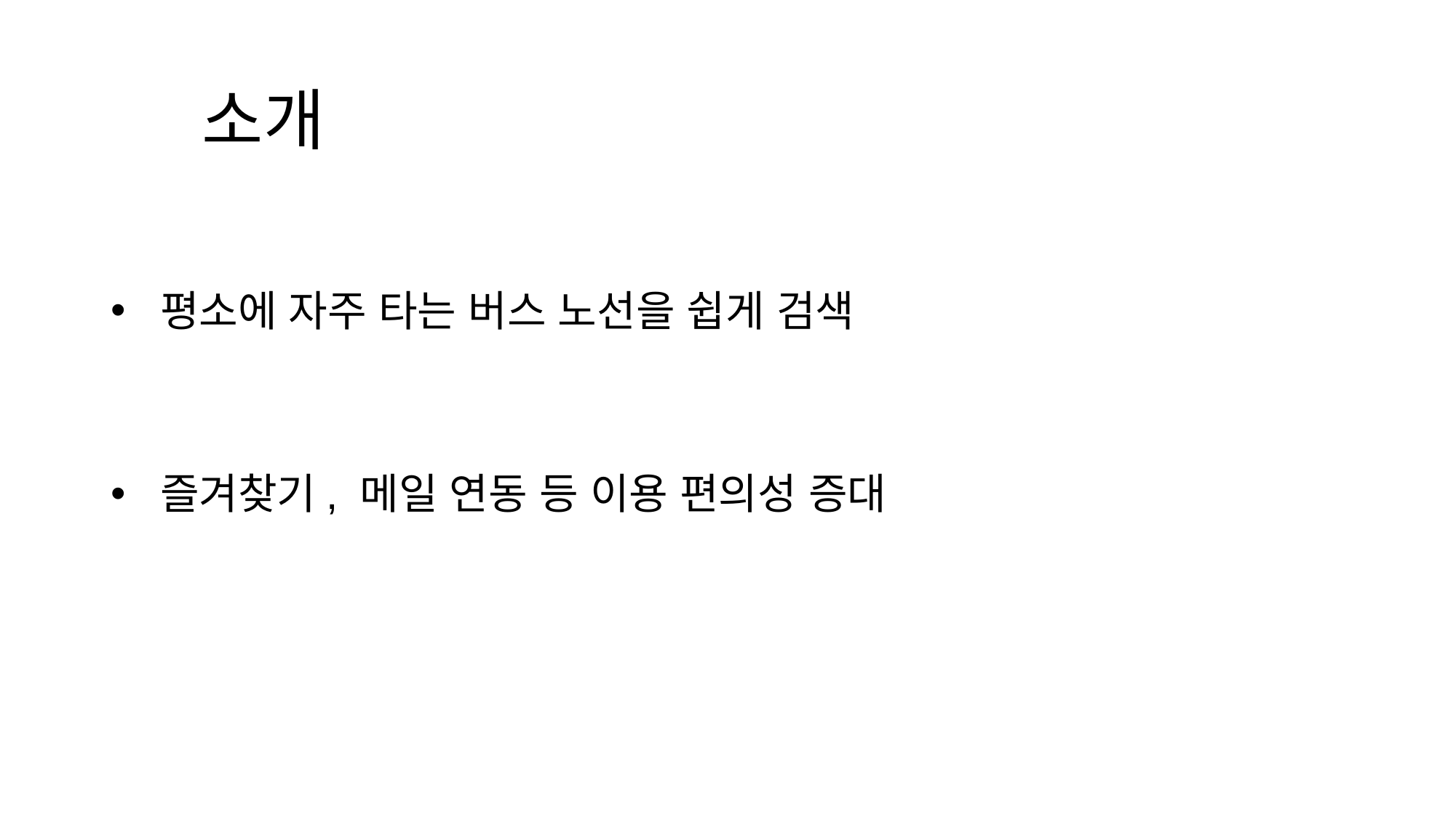

# 소개

 평소에 자주 타는 버스 노선을 쉽게 검색

 즐겨찾기, 메일 연동 등 이용 편의성 증대